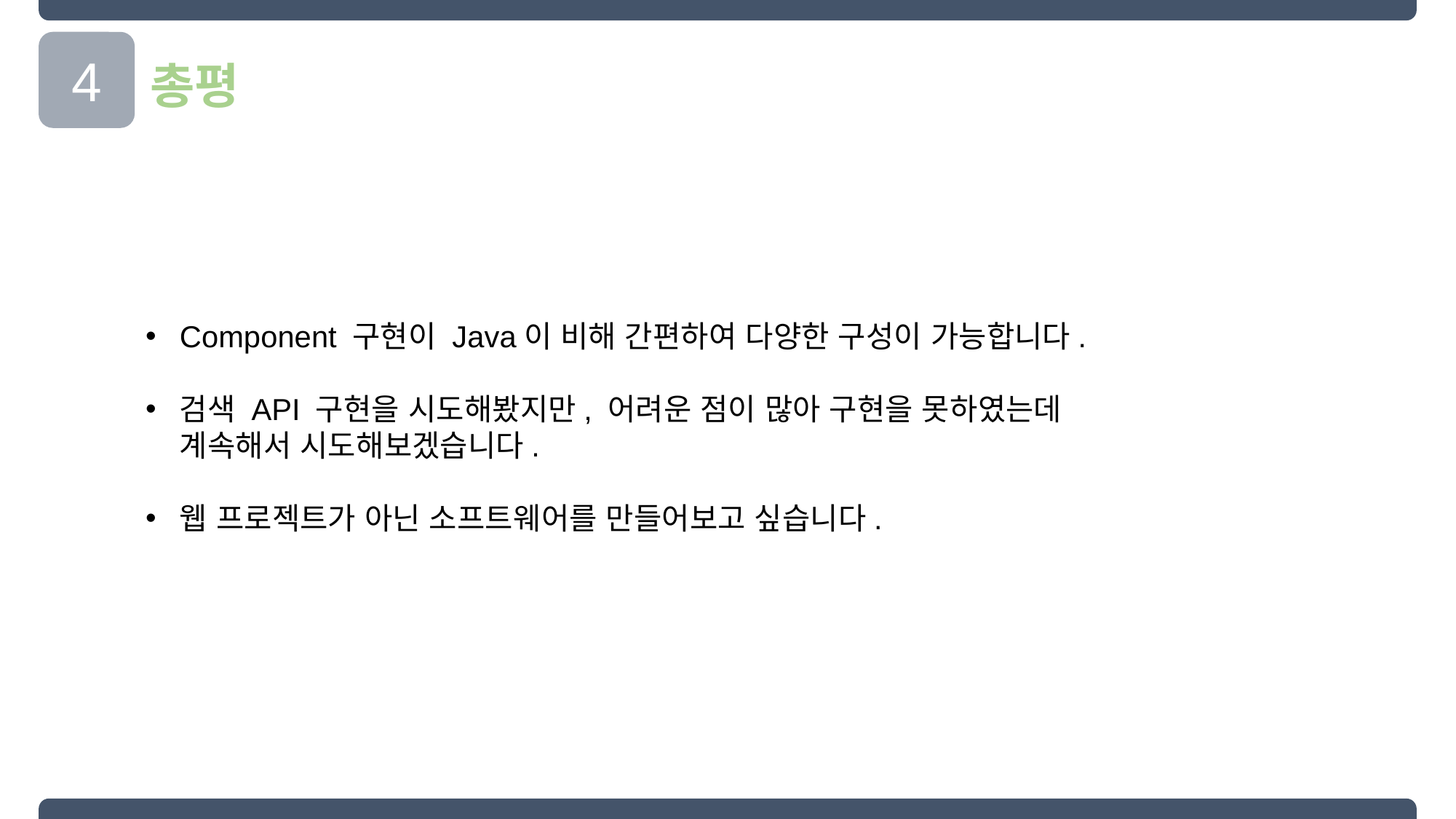

4
총평
Component 구현이 Java이 비해 간편하여 다양한 구성이 가능합니다.

검색 API 구현을 시도해봤지만, 어려운 점이 많아 구현을 못하였는데
계속해서 시도해보겠습니다.

웹 프로젝트가 아닌 소프트웨어를 만들어보고 싶습니다.